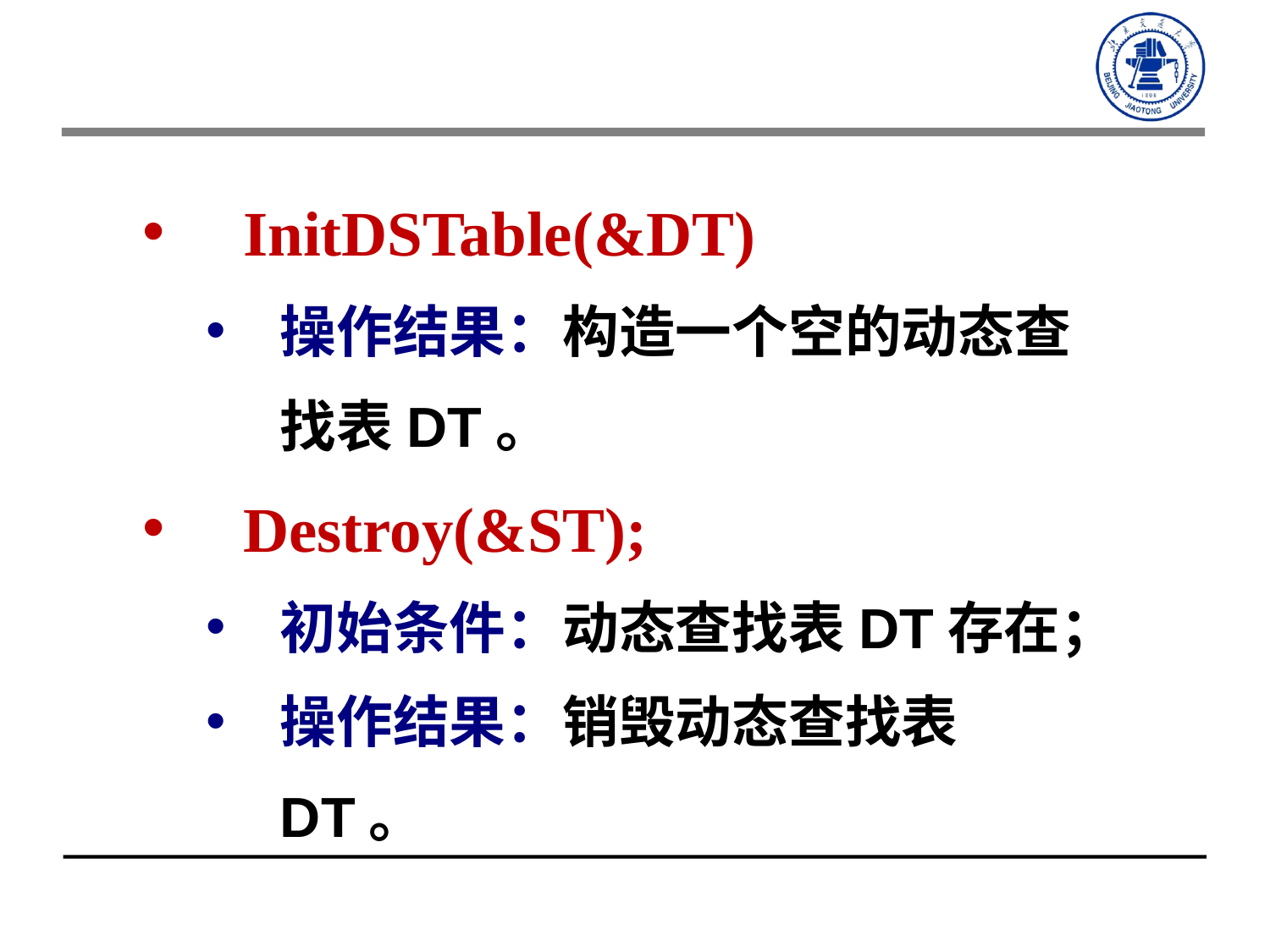

InitDSTable(&DT)
操作结果：构造一个空的动态查找表DT。
Destroy(&ST);
初始条件：动态查找表DT存在；
操作结果：销毁动态查找表DT。